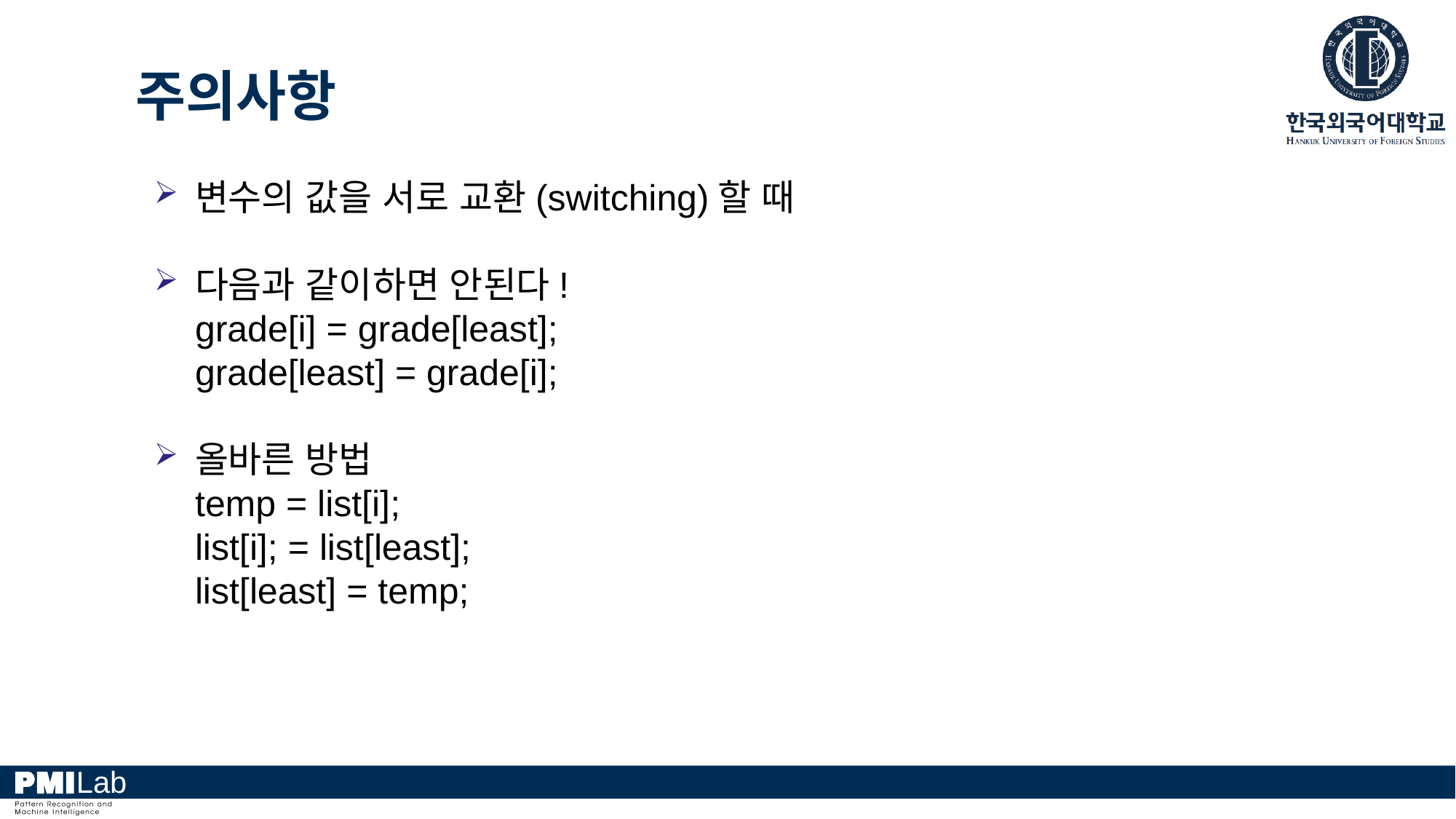

# 주의사항
변수의 값을 서로 교환(switching)할 때

다음과 같이하면 안된다!
grade[i] = grade[least];
grade[least] = grade[i];

올바른 방법
temp = list[i];
list[i]; = list[least];
list[least] = temp;